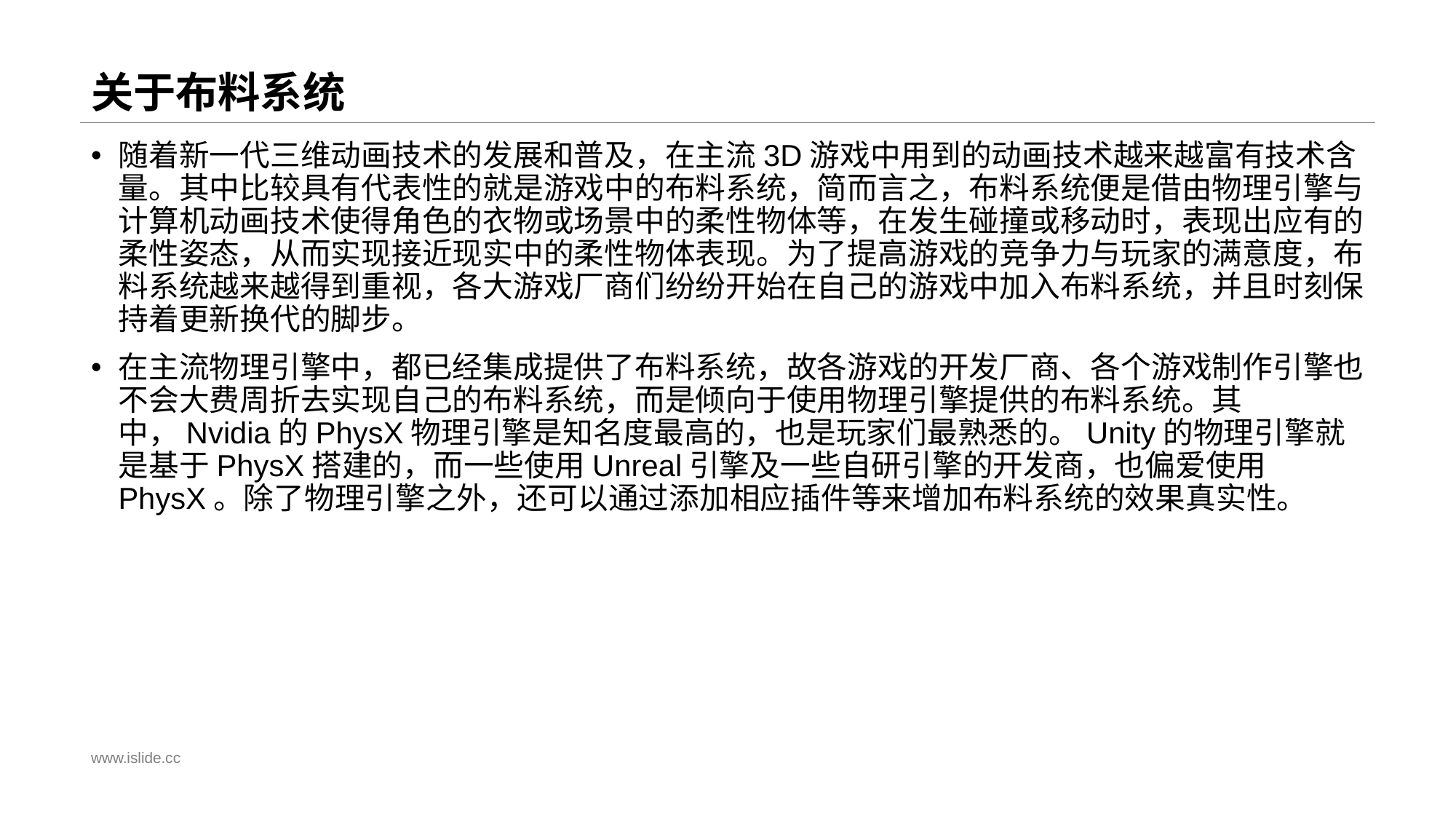

# 关于布料系统
随着新一代三维动画技术的发展和普及，在主流3D游戏中用到的动画技术越来越富有技术含量。其中比较具有代表性的就是游戏中的布料系统，简而言之，布料系统便是借由物理引擎与计算机动画技术使得角色的衣物或场景中的柔性物体等，在发生碰撞或移动时，表现出应有的柔性姿态，从而实现接近现实中的柔性物体表现。为了提高游戏的竞争力与玩家的满意度，布料系统越来越得到重视，各大游戏厂商们纷纷开始在自己的游戏中加入布料系统，并且时刻保持着更新换代的脚步。
在主流物理引擎中，都已经集成提供了布料系统，故各游戏的开发厂商、各个游戏制作引擎也不会大费周折去实现自己的布料系统，而是倾向于使用物理引擎提供的布料系统。其中，Nvidia的PhysX物理引擎是知名度最高的，也是玩家们最熟悉的。Unity的物理引擎就是基于PhysX搭建的，而一些使用Unreal引擎及一些自研引擎的开发商，也偏爱使用PhysX。除了物理引擎之外，还可以通过添加相应插件等来增加布料系统的效果真实性。
www.islide.cc
4